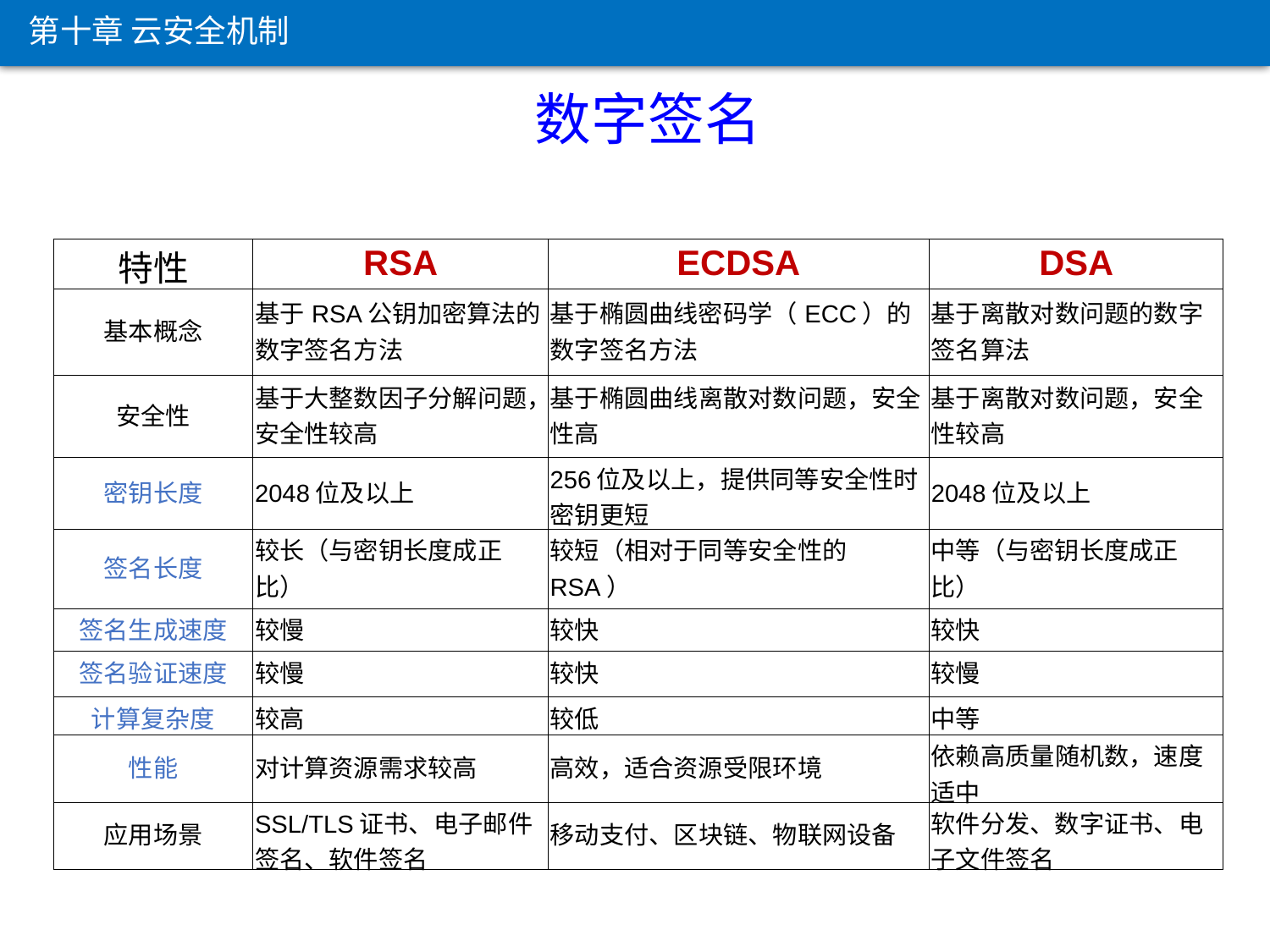

第十章 云安全机制
 数字签名
| 特性 | RSA | ECDSA | DSA |
| --- | --- | --- | --- |
| 基本概念 | 基于RSA公钥加密算法的数字签名方法 | 基于椭圆曲线密码学（ECC）的数字签名方法 | 基于离散对数问题的数字签名算法 |
| 安全性 | 基于大整数因子分解问题，安全性较高 | 基于椭圆曲线离散对数问题，安全性高 | 基于离散对数问题，安全性较高 |
| 密钥长度 | 2048位及以上 | 256位及以上，提供同等安全性时密钥更短 | 2048位及以上 |
| 签名长度 | 较长（与密钥长度成正比） | 较短（相对于同等安全性的RSA） | 中等（与密钥长度成正比） |
| 签名生成速度 | 较慢 | 较快 | 较快 |
| 签名验证速度 | 较慢 | 较快 | 较慢 |
| 计算复杂度 | 较高 | 较低 | 中等 |
| 性能 | 对计算资源需求较高 | 高效，适合资源受限环境 | 依赖高质量随机数，速度适中 |
| 应用场景 | SSL/TLS证书、电子邮件签名、软件签名 | 移动支付、区块链、物联网设备 | 软件分发、数字证书、电子文件签名 |
50